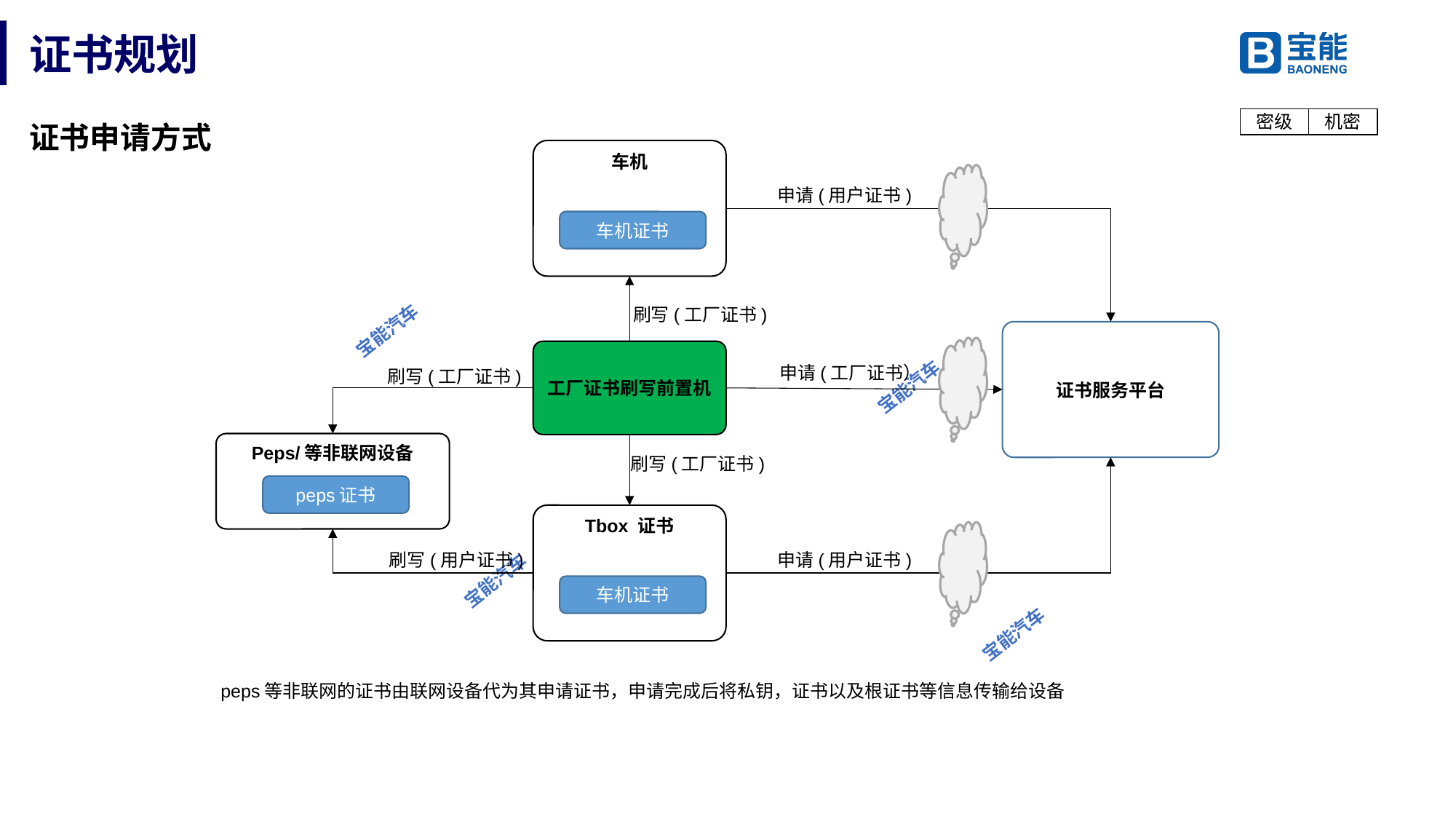

# 证书规划
证书申请方式
车机

申请(用户证书)
车机证书
刷写(工厂证书)
证书服务平台

工厂证书刷写前置机
申请(工厂证书）
刷写(工厂证书)
Peps/等非联网设备
刷写(工厂证书)
peps证书
Tbox 证书

刷写(用户证书)
申请(用户证书)
车机证书
peps等非联网的证书由联网设备代为其申请证书，申请完成后将私钥，证书以及根证书等信息传输给设备
9